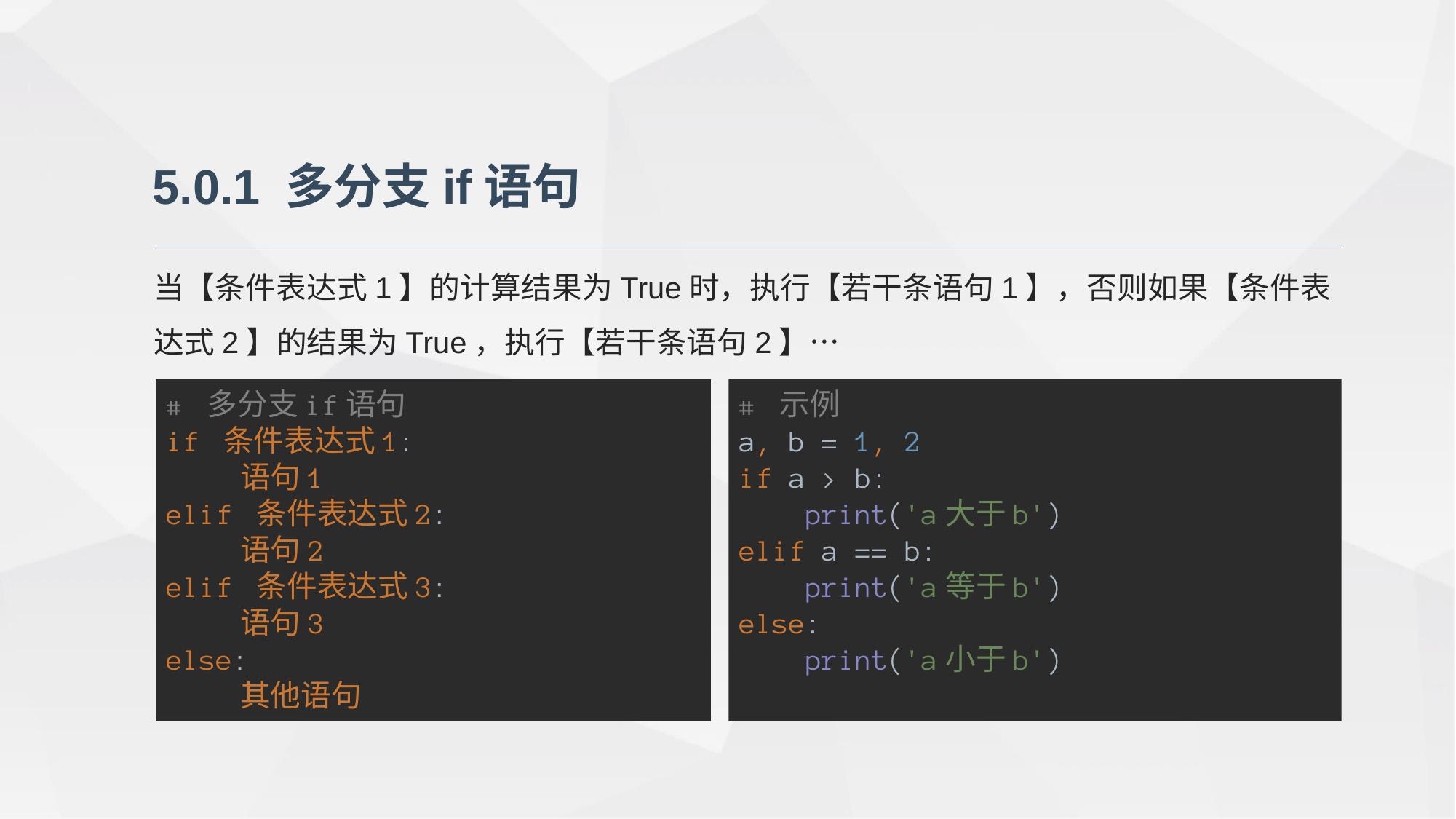

5.0.1 多分支if语句
当【条件表达式1】的计算结果为True时，执行【若干条语句1】，否则如果【条件表达式2】的结果为True，执行【若干条语句2】…
# 多分支if语句 if 条件表达式1: 语句1 elif 条件表达式2: 语句2 elif 条件表达式3: 语句3 else: 其他语句
# 示例 a, b = 1, 2 if a > b: print('a大于b') elif a == b: print('a等于b') else: print('a小于b')